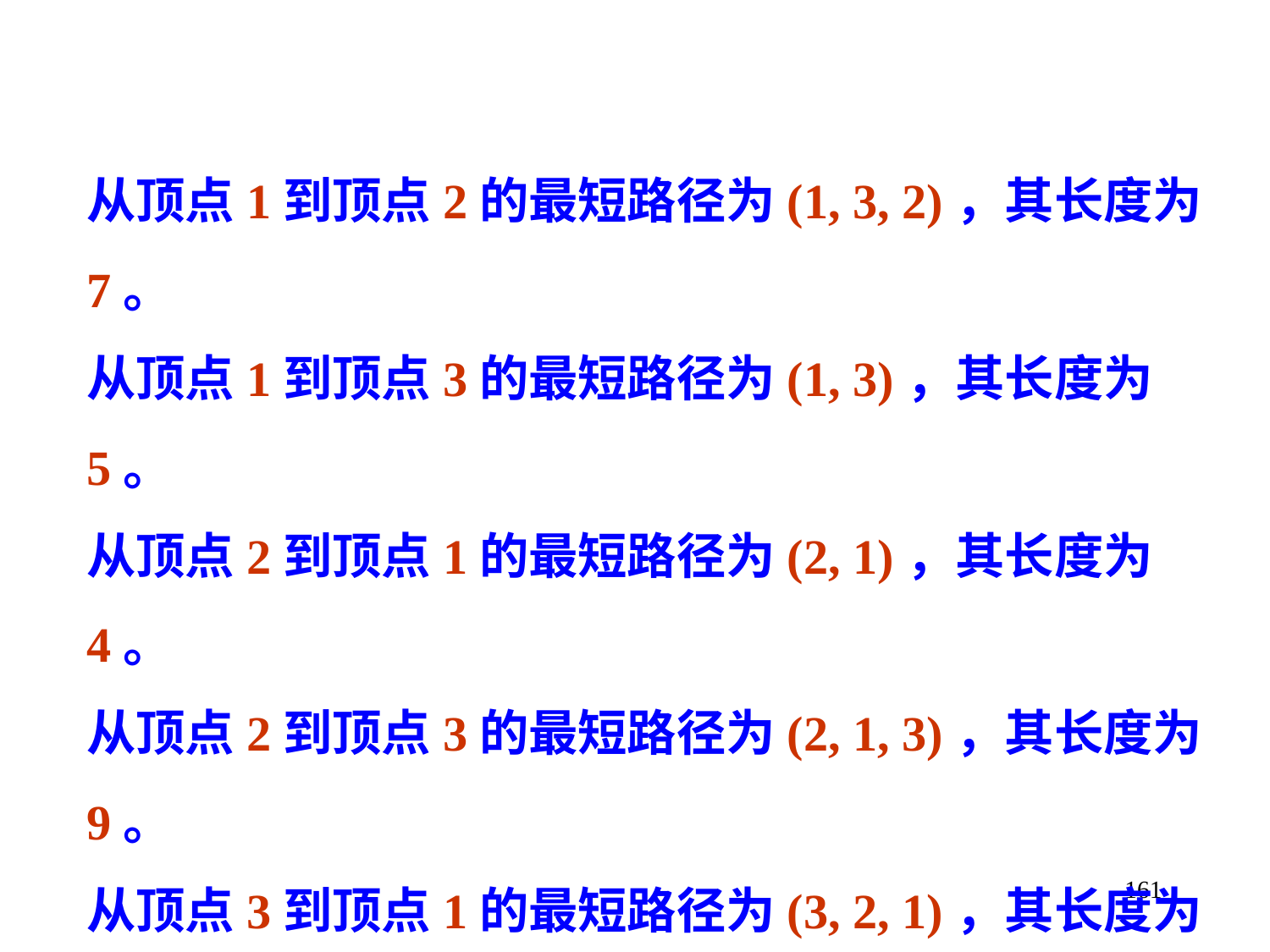

从顶点1到顶点2的最短路径为(1, 3, 2)，其长度为7。
从顶点1到顶点3的最短路径为(1, 3)，其长度为5。
从顶点2到顶点1的最短路径为(2, 1)，其长度为4。
从顶点2到顶点3的最短路径为(2, 1, 3)，其长度为9。
从顶点3到顶点1的最短路径为(3, 2, 1)，其长度为6。
从顶点3到顶点2的最短路径为(3, 2)，其长度为2。
        显然，上面函数的执行时间为O(n3)。
161